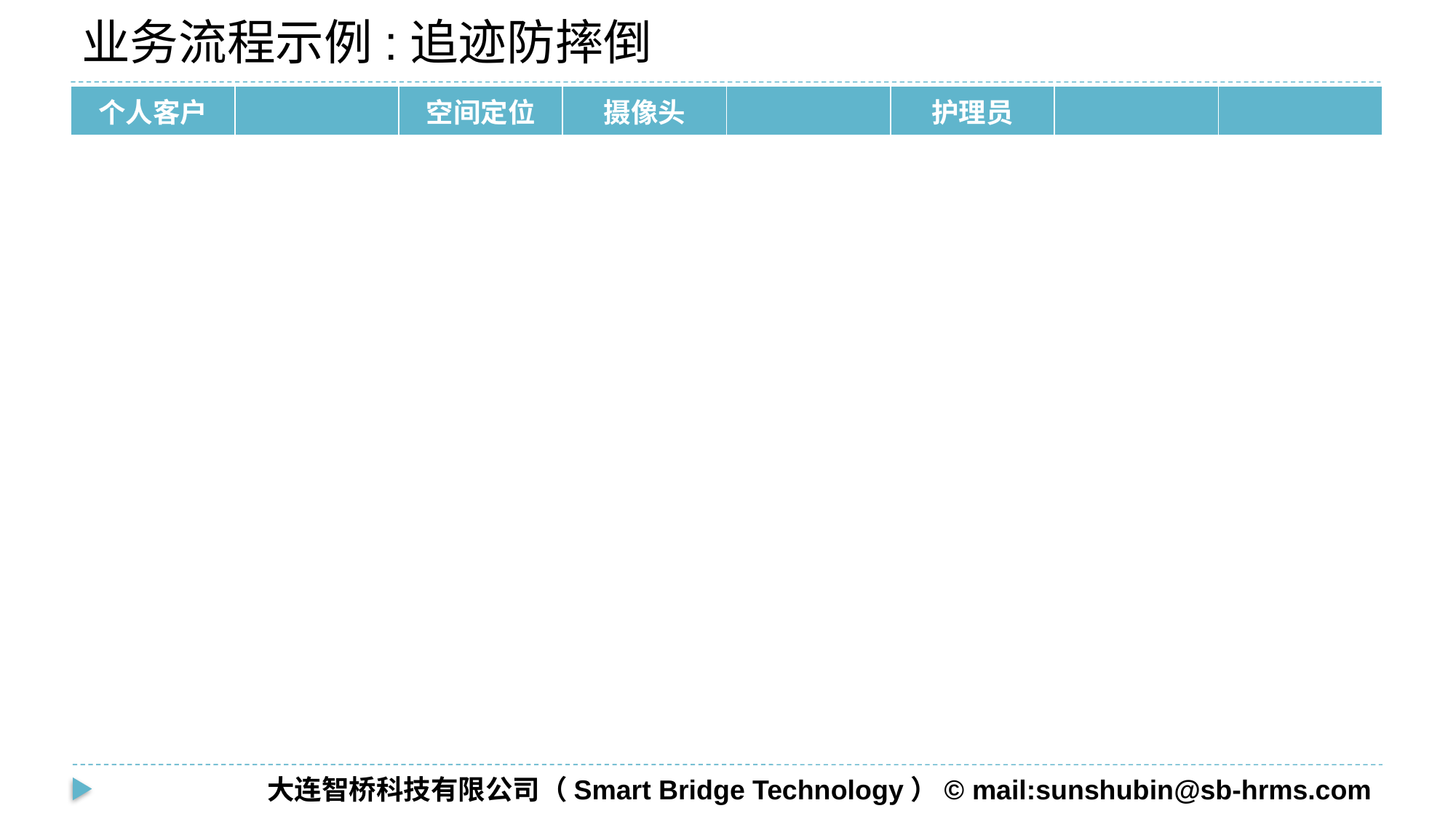

# 业务流程示例:追迹防摔倒
| 个人客户 |  | 空间定位 | 摄像头 |  | 护理员 |  |  |
| --- | --- | --- | --- | --- | --- | --- | --- |